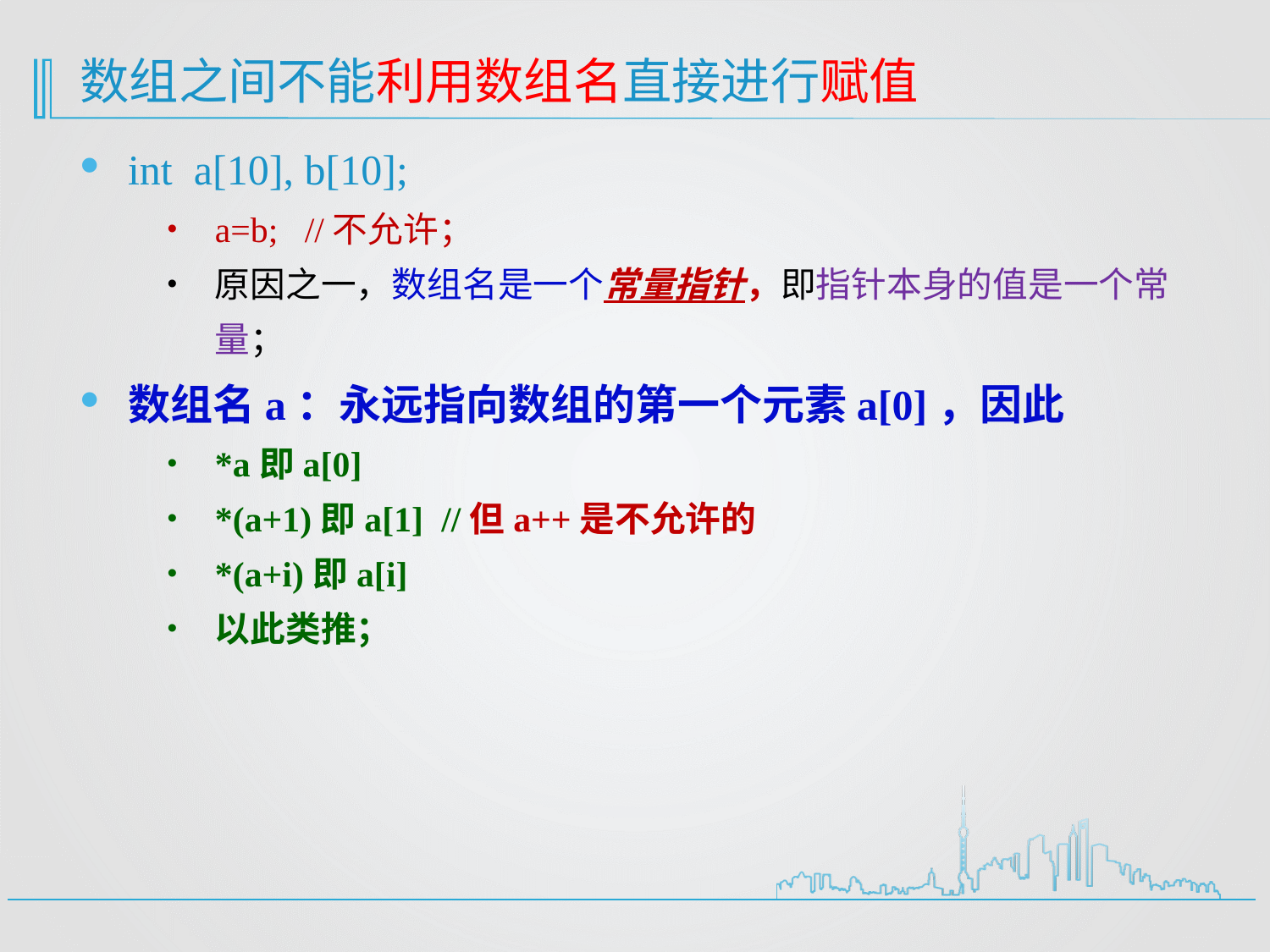

# 数组之间不能利用数组名直接进行赋值
int  a[10], b[10];
a=b;   //不允许；
原因之一，数组名是一个常量指针，即指针本身的值是一个常量；
数组名a：永远指向数组的第一个元素a[0]，因此
*a即a[0]
*(a+1)即a[1]  //但a++是不允许的
*(a+i)即a[i]
以此类推；